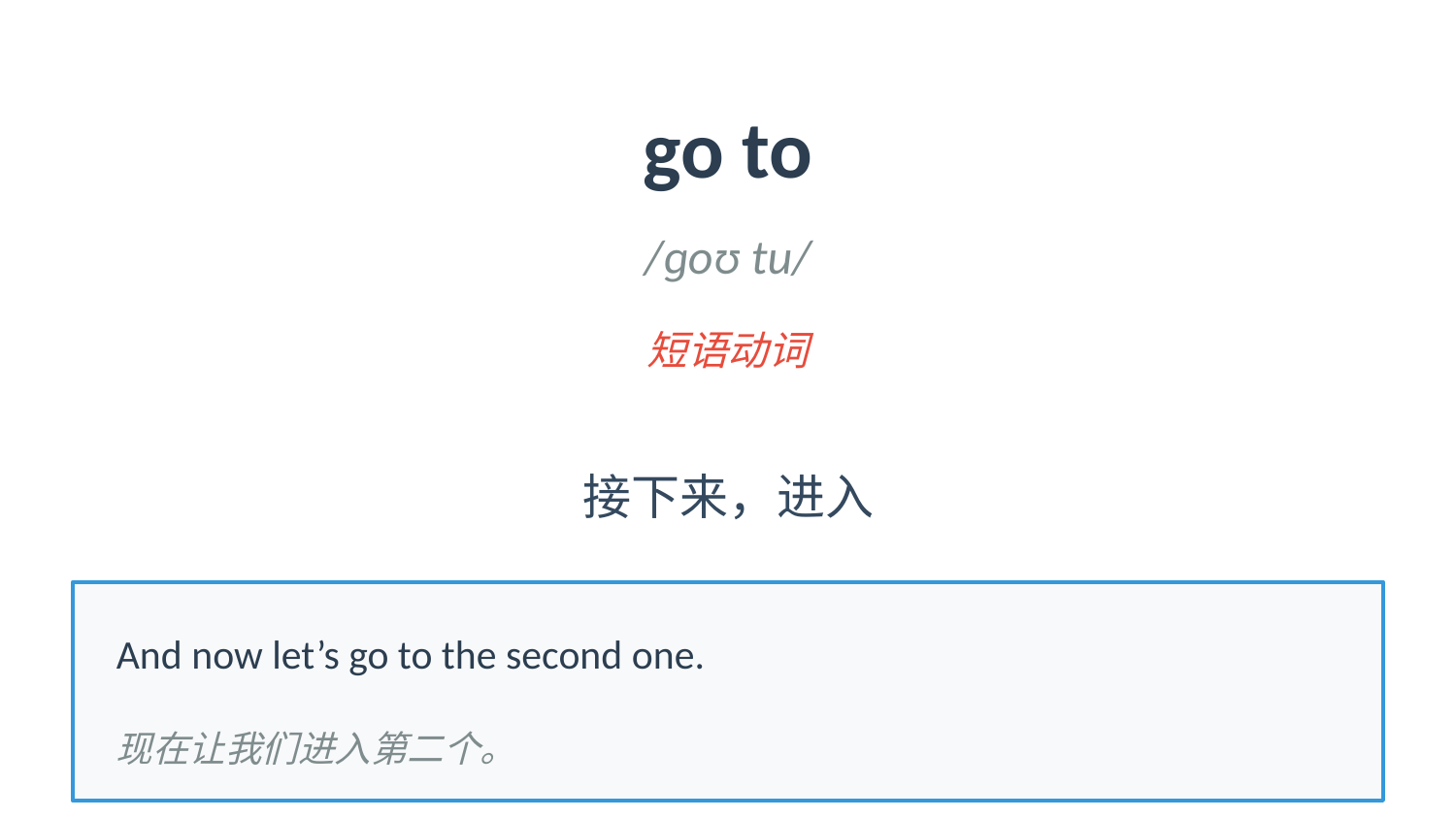

go to
/ɡoʊ tu/
短语动词
接下来，进入

And now let’s go to the second one.

现在让我们进入第二个。